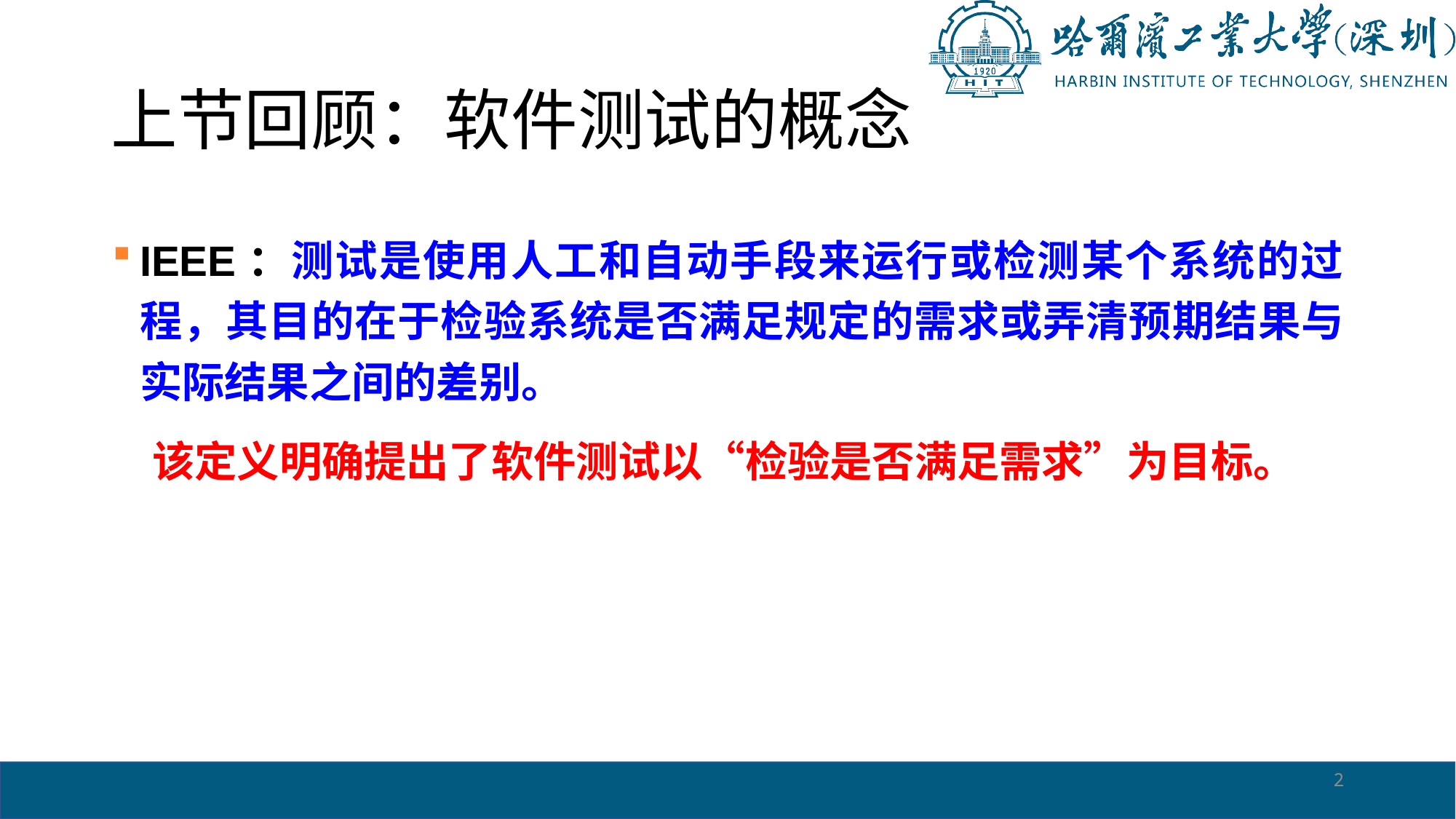

# 上节回顾：软件测试的概念
IEEE：测试是使用人工和自动手段来运行或检测某个系统的过程，其目的在于检验系统是否满足规定的需求或弄清预期结果与实际结果之间的差别。
该定义明确提出了软件测试以“检验是否满足需求”为目标。

2